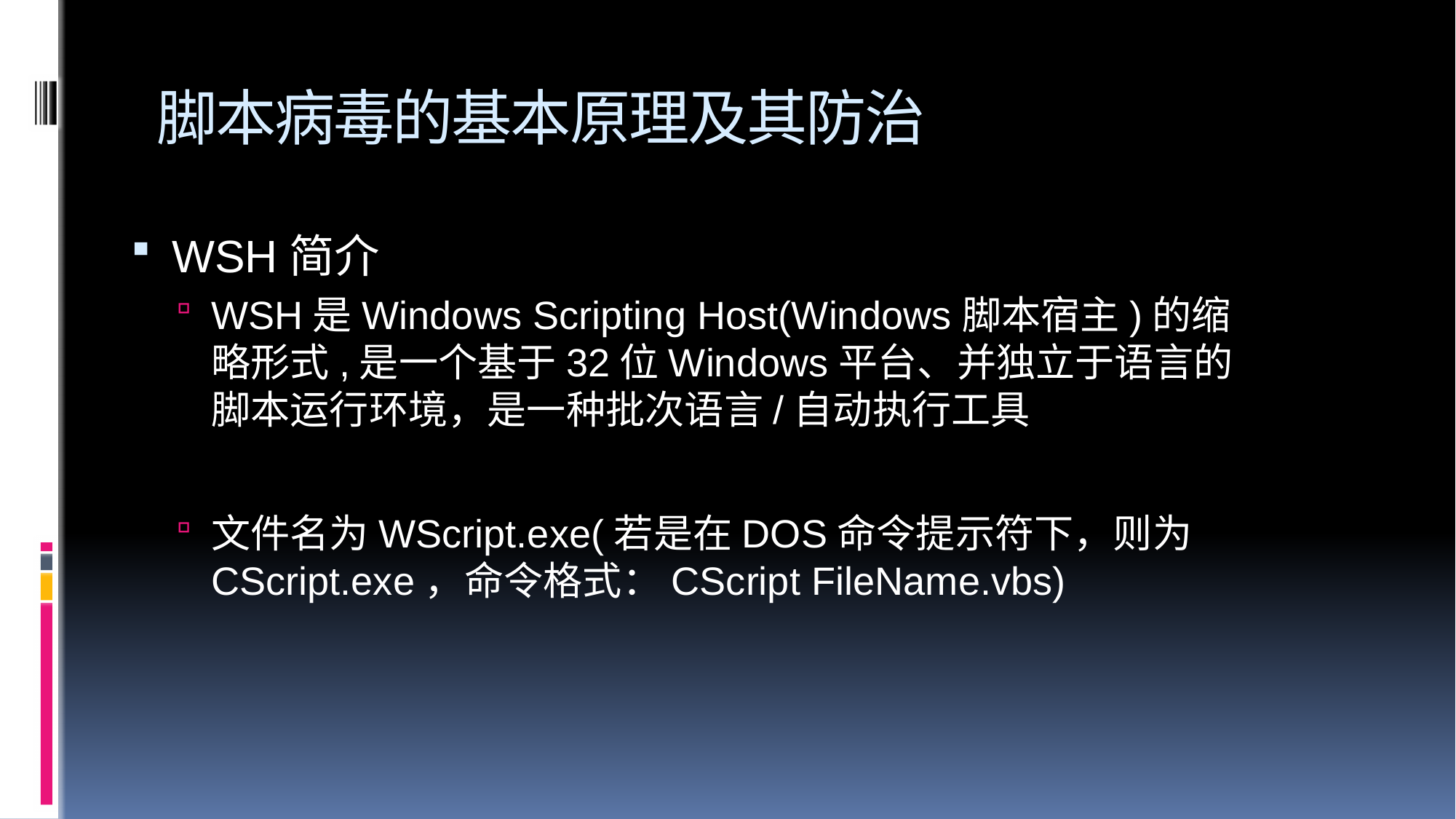

# 脚本病毒的基本原理及其防治
WSH简介
WSH是Windows Scripting Host(Windows脚本宿主)的缩略形式,是一个基于32位Windows平台、并独立于语言的脚本运行环境，是一种批次语言/自动执行工具

文件名为WScript.exe(若是在DOS命令提示符下，则为CScript.exe，命令格式：CScript FileName.vbs)